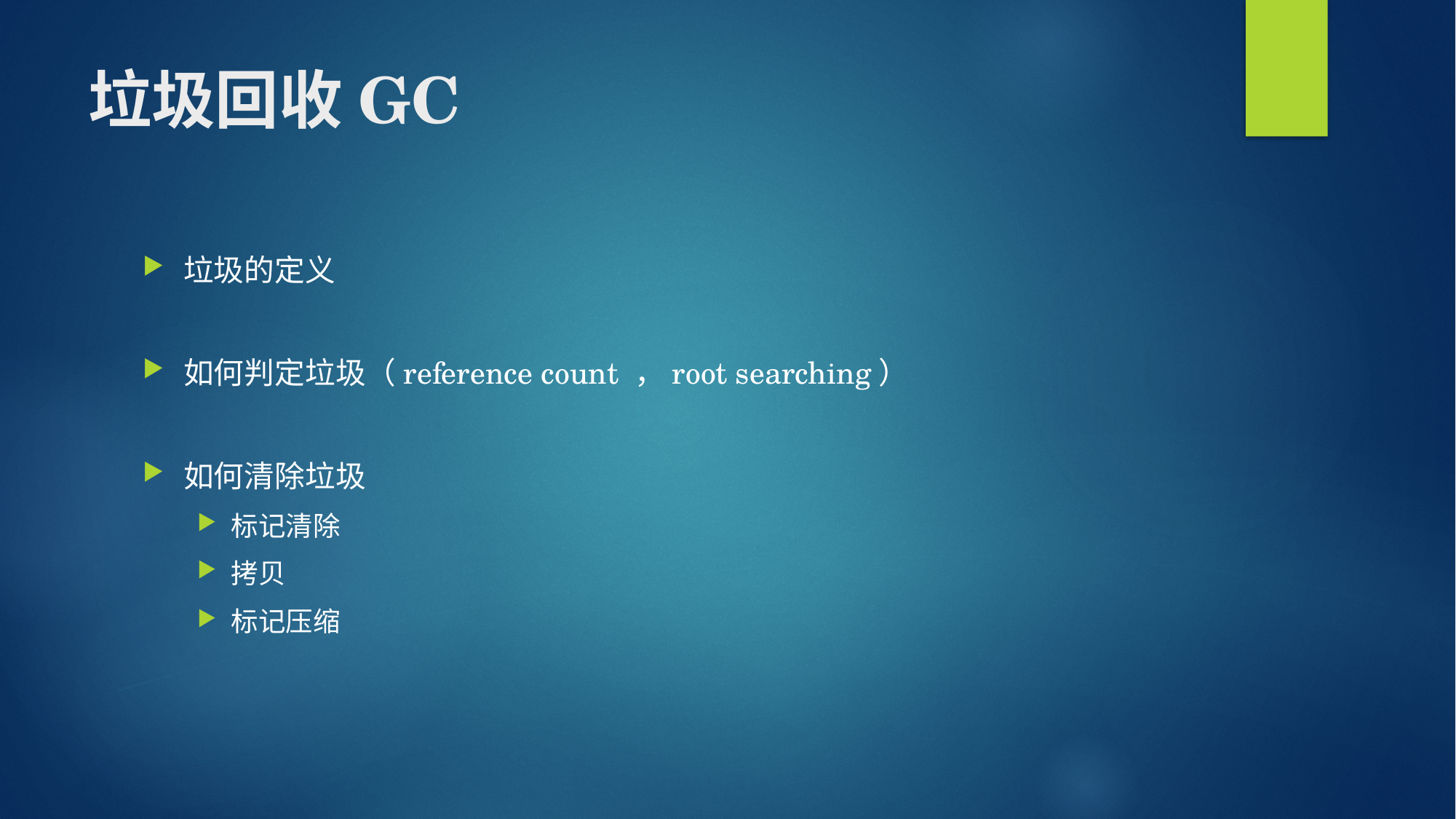

# 垃圾回收GC
垃圾的定义

如何判定垃圾（reference count ，root searching）

如何清除垃圾
标记清除
拷贝
标记压缩